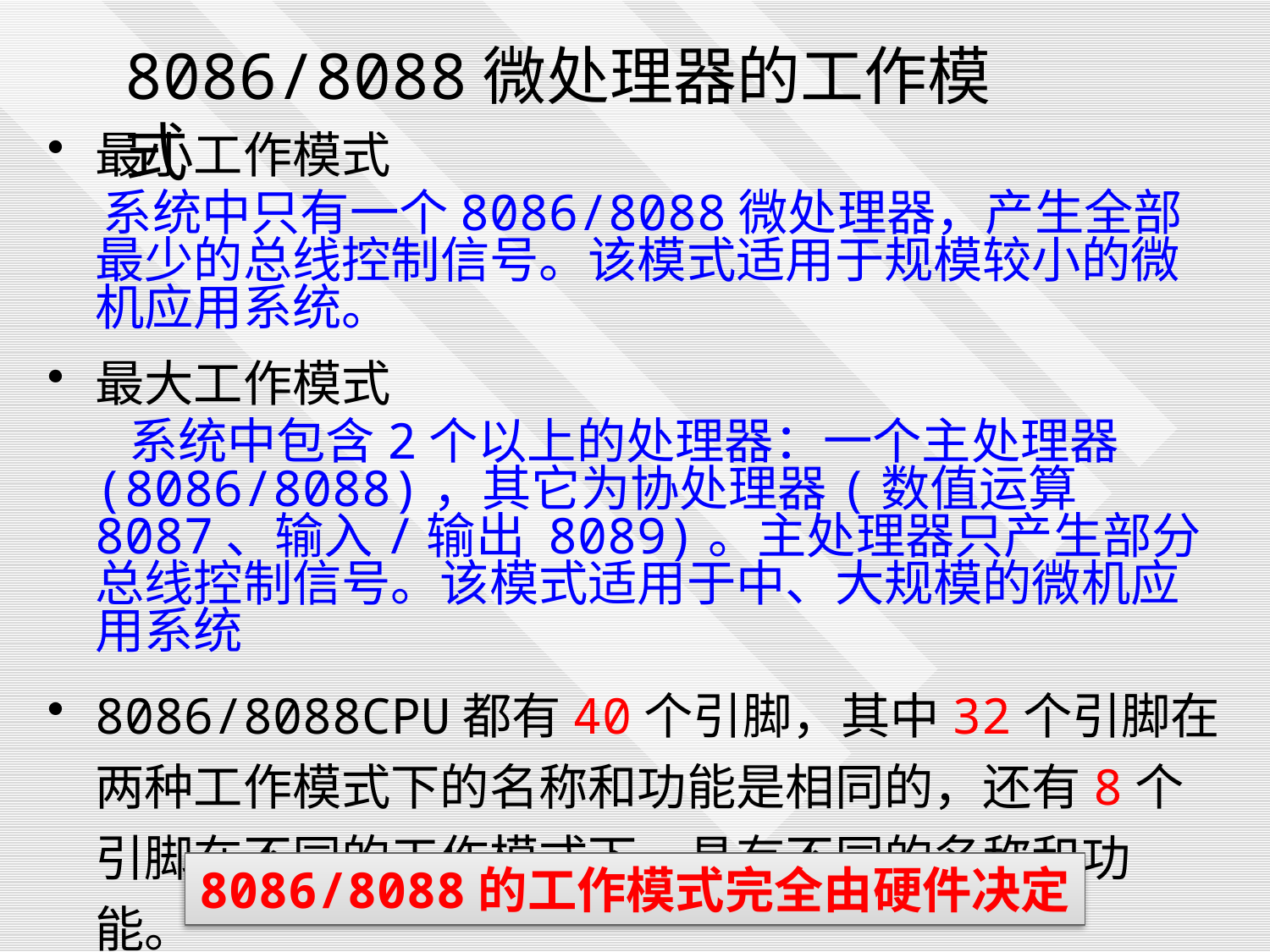

8086/8088微处理器的工作模式
最小工作模式
    系统中只有一个8086/8088微处理器，产生全部最少的总线控制信号。该模式适用于规模较小的微机应用系统。
最大工作模式
	  系统中包含2个以上的处理器：一个主处理器(8086/8088)，其它为协处理器(数值运算8087、输入/输出 8089)。主处理器只产生部分总线控制信号。该模式适用于中、大规模的微机应用系统
8086/8088CPU都有40个引脚，其中32个引脚在两种工作模式下的名称和功能是相同的，还有8个引脚在不同的工作模式下，具有不同的名称和功能。
8086/8088的工作模式完全由硬件决定